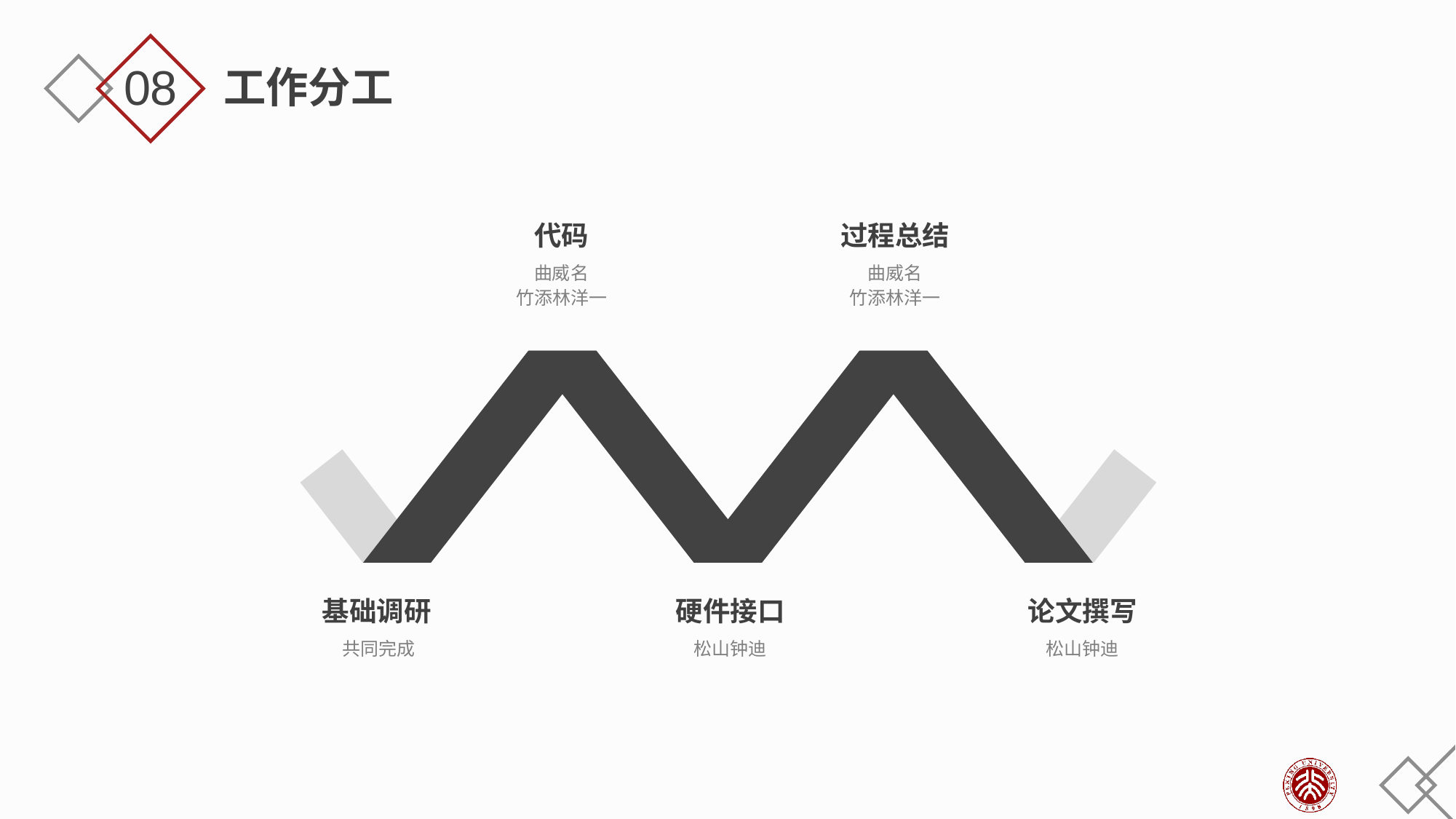

08
工作分工

代码
曲威名
竹添林洋一
过程总结
曲威名
竹添林洋一

基础调研
共同完成
硬件接口
松山钟迪
论文撰写
松山钟迪
18